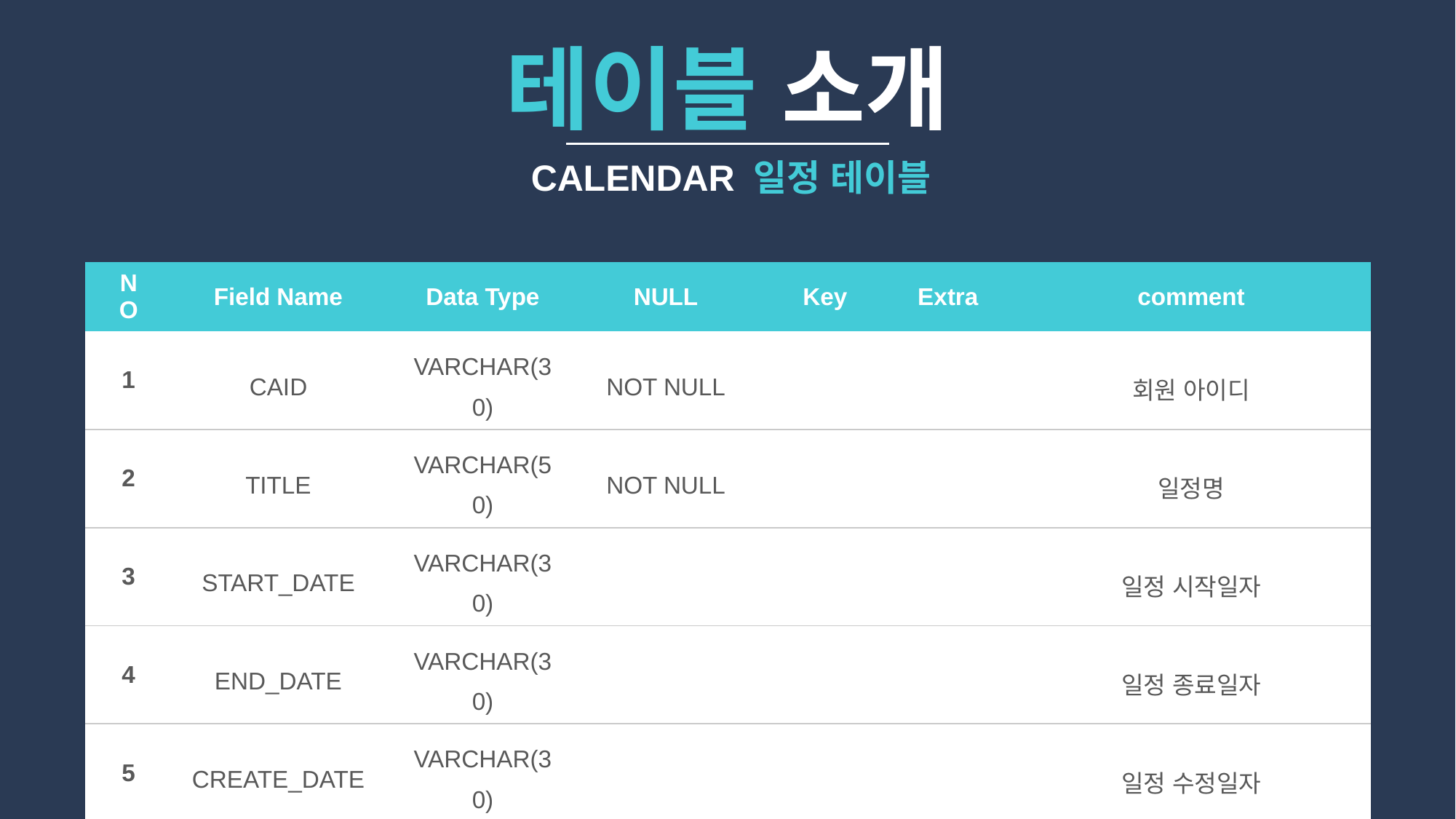

테이블 소개
 CALENDAR 일정 테이블
| NO | Field Name | Data Type | NULL | Key | Extra | comment |
| --- | --- | --- | --- | --- | --- | --- |
| 1 | CAID | VARCHAR(30) | NOT NULL |  |  | 회원 아이디 |
| 2 | TITLE | VARCHAR(50) | NOT NULL |  |  | 일정명 |
| 3 | START\_DATE | VARCHAR(30) |  |  |  | 일정 시작일자 |
| 4 | END\_DATE | VARCHAR(30) |  |  |  | 일정 종료일자 |
| 5 | CREATE\_DATE | VARCHAR(30) |  |  |  | 일정 수정일자 |